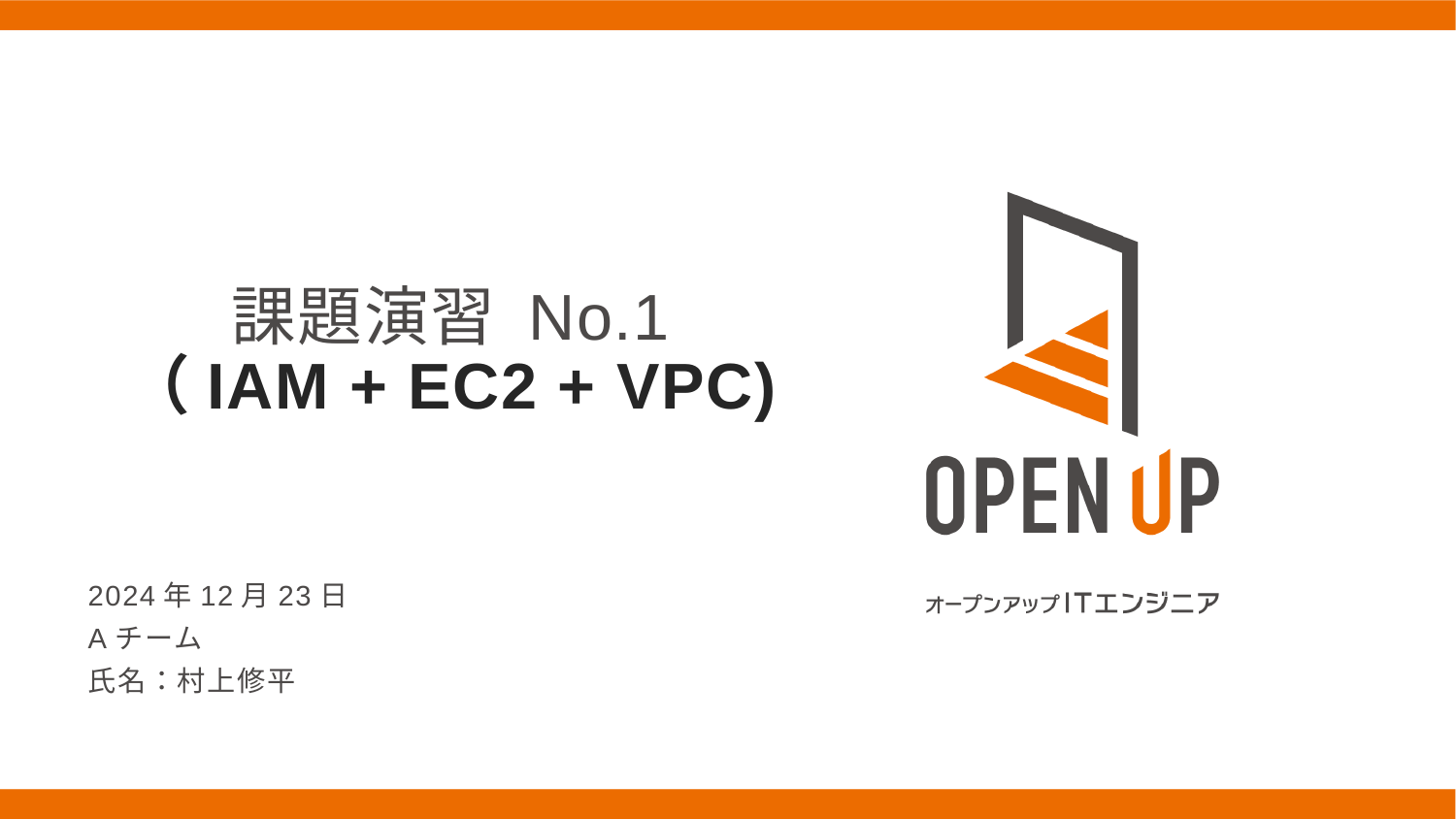

# 課題演習 No.1 （IAM + EC2 + VPC)
2024年12月23日
Aチーム
氏名：村上修平